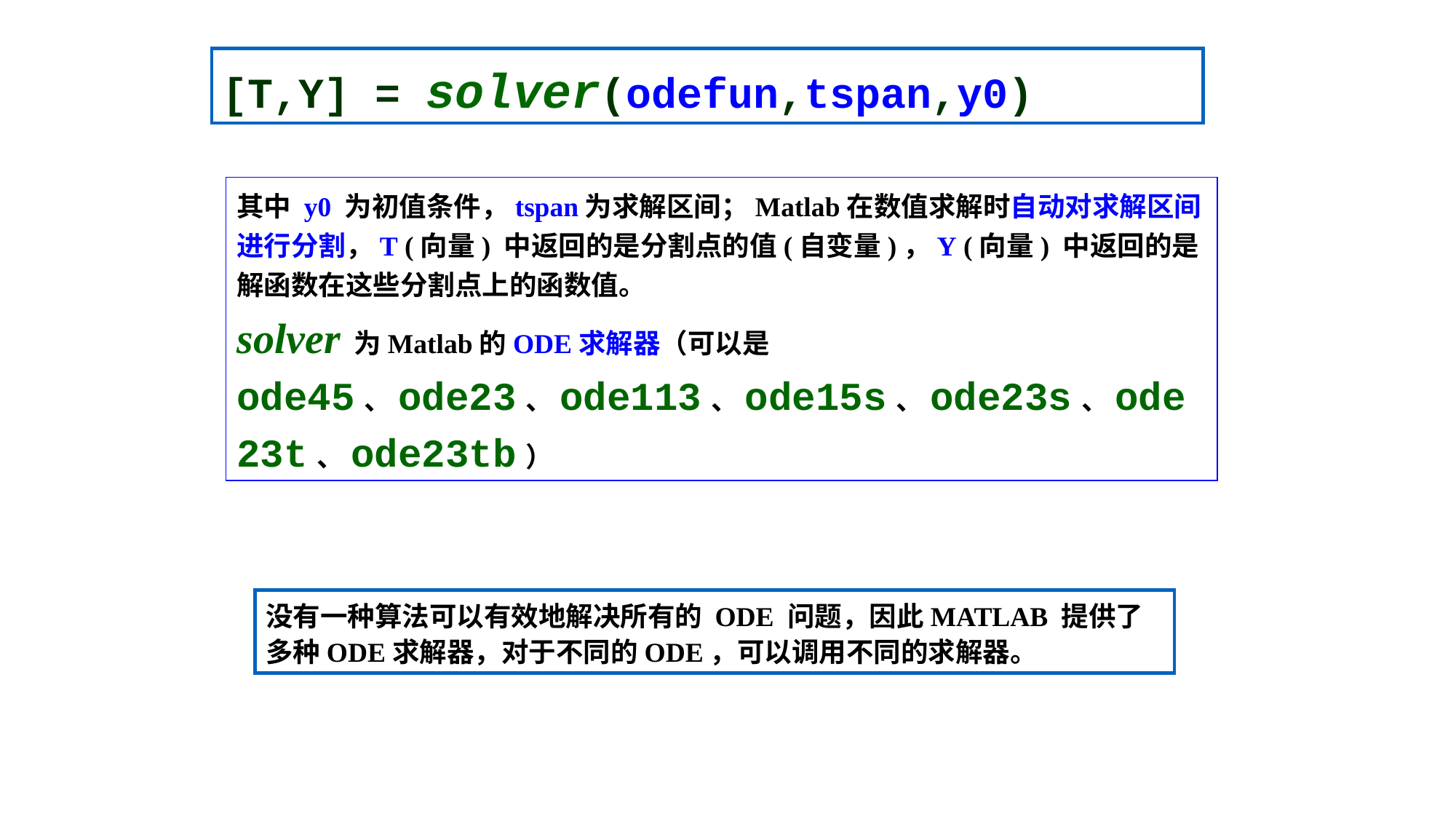

[T,Y] = solver(odefun,tspan,y0)
其中 y0 为初值条件，tspan为求解区间；Matlab在数值求解时自动对求解区间进行分割，T (向量) 中返回的是分割点的值(自变量)，Y (向量) 中返回的是解函数在这些分割点上的函数值。
solver 为Matlab的ODE求解器（可以是 ode45、ode23、ode113、ode15s、ode23s、ode23t、ode23tb）
没有一种算法可以有效地解决所有的 ODE 问题，因此MATLAB 提供了多种ODE求解器，对于不同的ODE，可以调用不同的求解器。